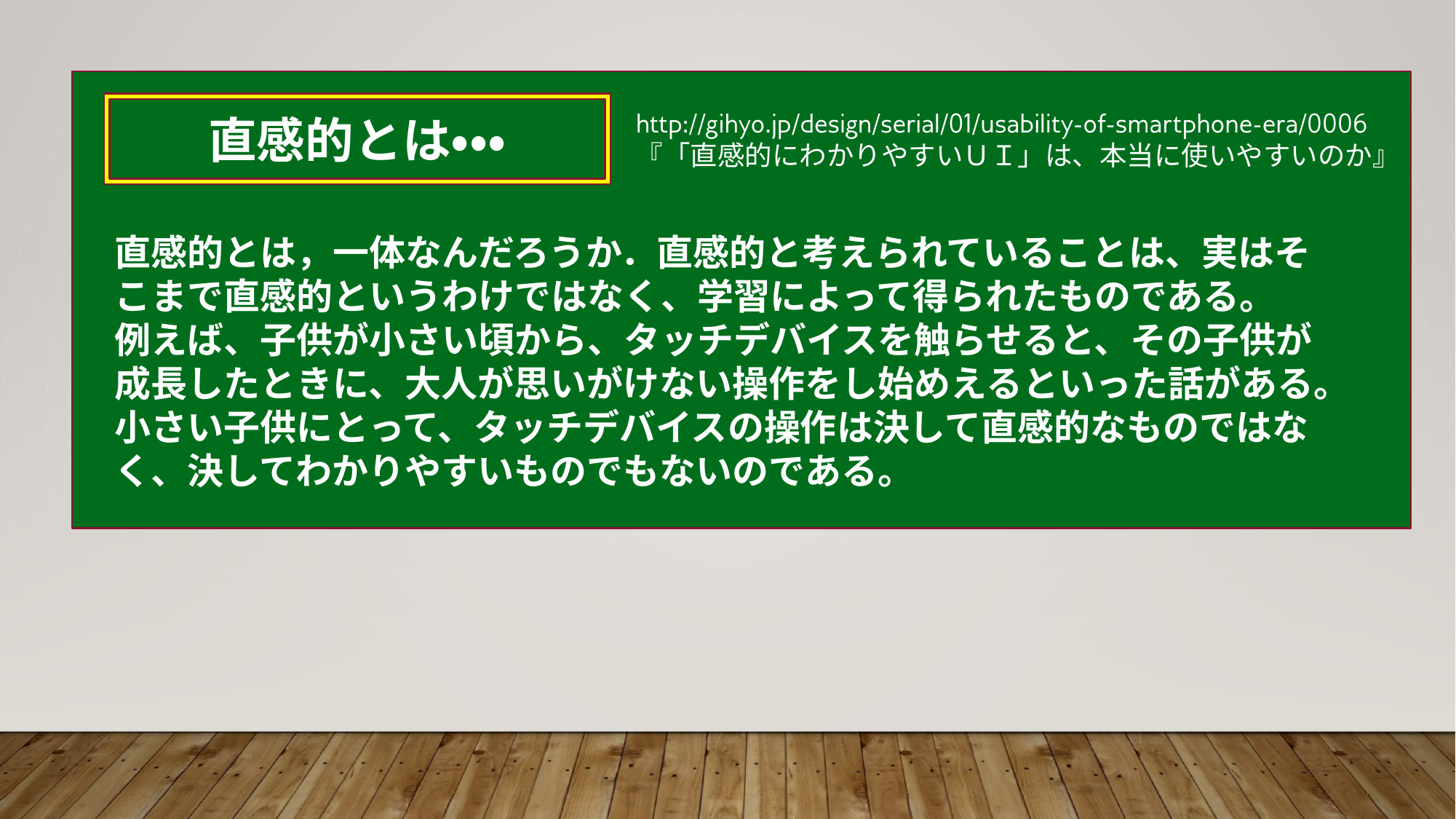

直感的とは・・・
http://gihyo.jp/design/serial/01/usability-of-smartphone-era/0006
『「直感的にわかりやすいＵＩ」は、本当に使いやすいのか』
直感的とは，一体なんだろうか．直感的と考えられていることは、実はそこまで直感的というわけではなく、学習によって得られたものである。
例えば、子供が小さい頃から、タッチデバイスを触らせると、その子供が成長したときに、大人が思いがけない操作をし始めえるといった話がある。小さい子供にとって、タッチデバイスの操作は決して直感的なものではなく、決してわかりやすいものでもないのである。